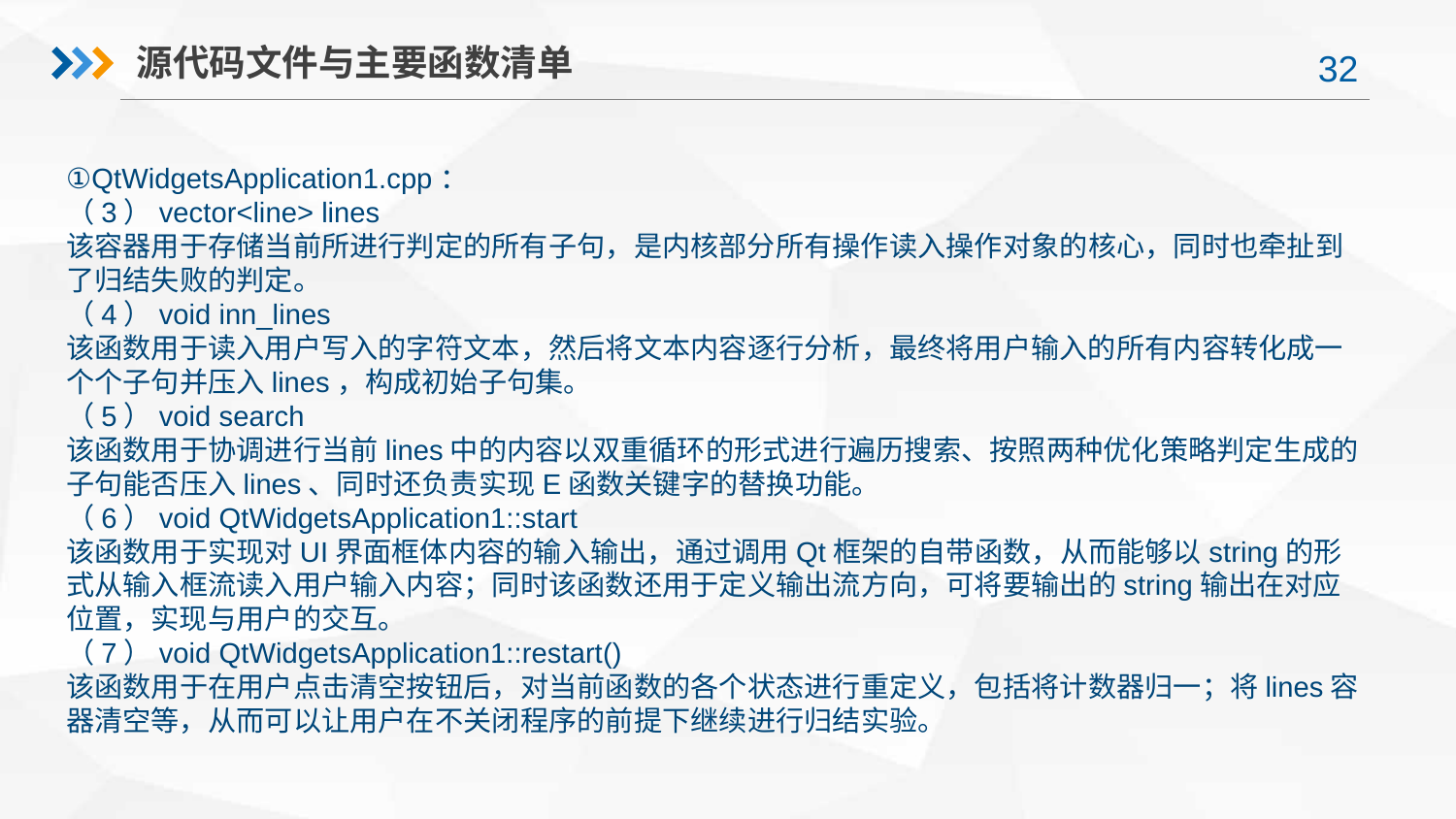

源代码文件与主要函数清单
①QtWidgetsApplication1.cpp：
（3）vector<line> lines
该容器用于存储当前所进行判定的所有子句，是内核部分所有操作读入操作对象的核心，同时也牵扯到了归结失败的判定。
（4）void inn_lines
该函数用于读入用户写入的字符文本，然后将文本内容逐行分析，最终将用户输入的所有内容转化成一个个子句并压入lines，构成初始子句集。
（5）void search
该函数用于协调进行当前lines中的内容以双重循环的形式进行遍历搜索、按照两种优化策略判定生成的子句能否压入lines、同时还负责实现E函数关键字的替换功能。
（6）void QtWidgetsApplication1::start
该函数用于实现对UI界面框体内容的输入输出，通过调用Qt框架的自带函数，从而能够以string的形式从输入框流读入用户输入内容；同时该函数还用于定义输出流方向，可将要输出的string输出在对应位置，实现与用户的交互。
（7）void QtWidgetsApplication1::restart()
该函数用于在用户点击清空按钮后，对当前函数的各个状态进行重定义，包括将计数器归一；将lines容器清空等，从而可以让用户在不关闭程序的前提下继续进行归结实验。